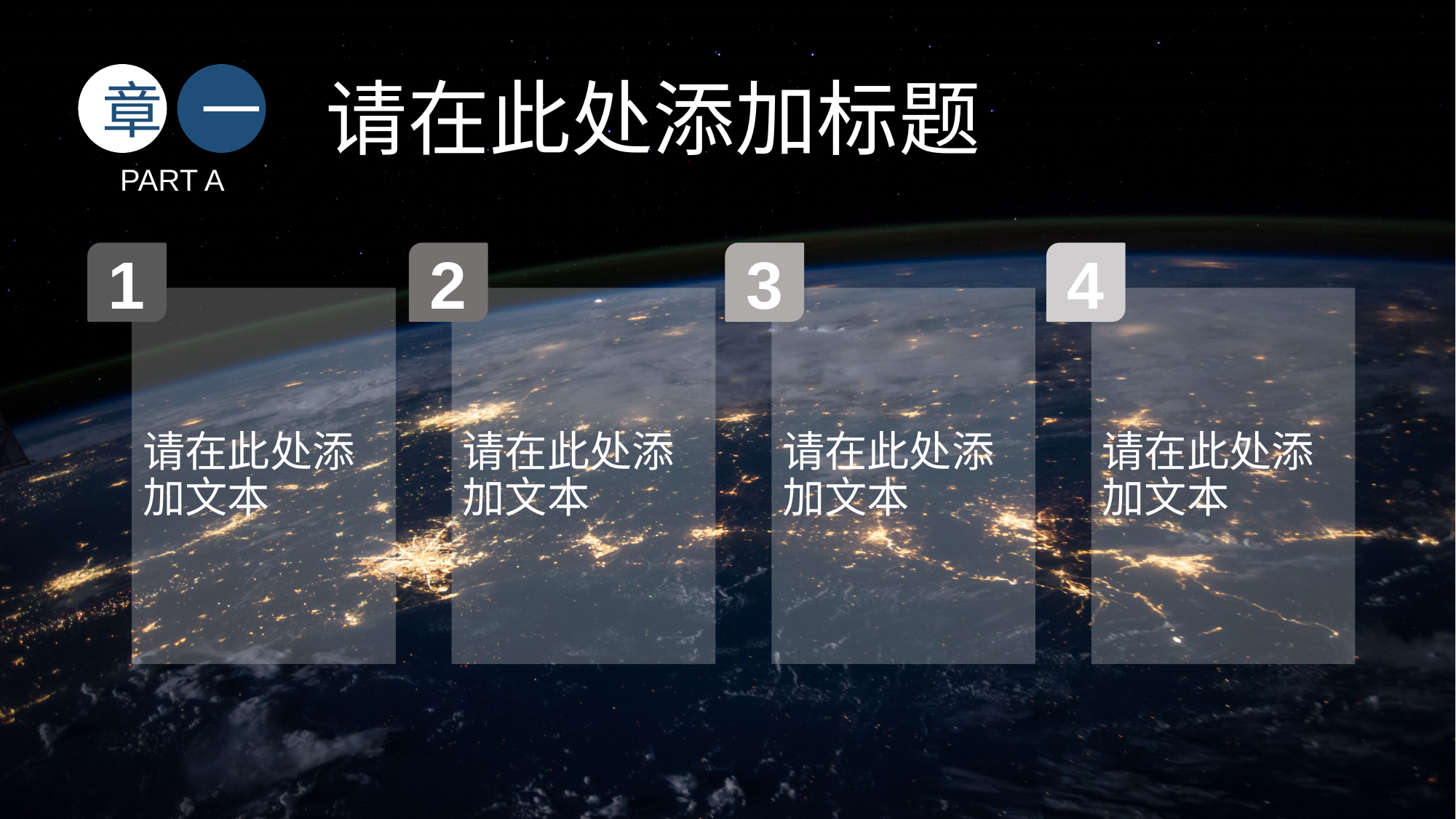

章
一
请在此处添加标题
PART A
1
2
3
4
请在此处添加文本
请在此处添加文本
请在此处添加文本
请在此处添加文本